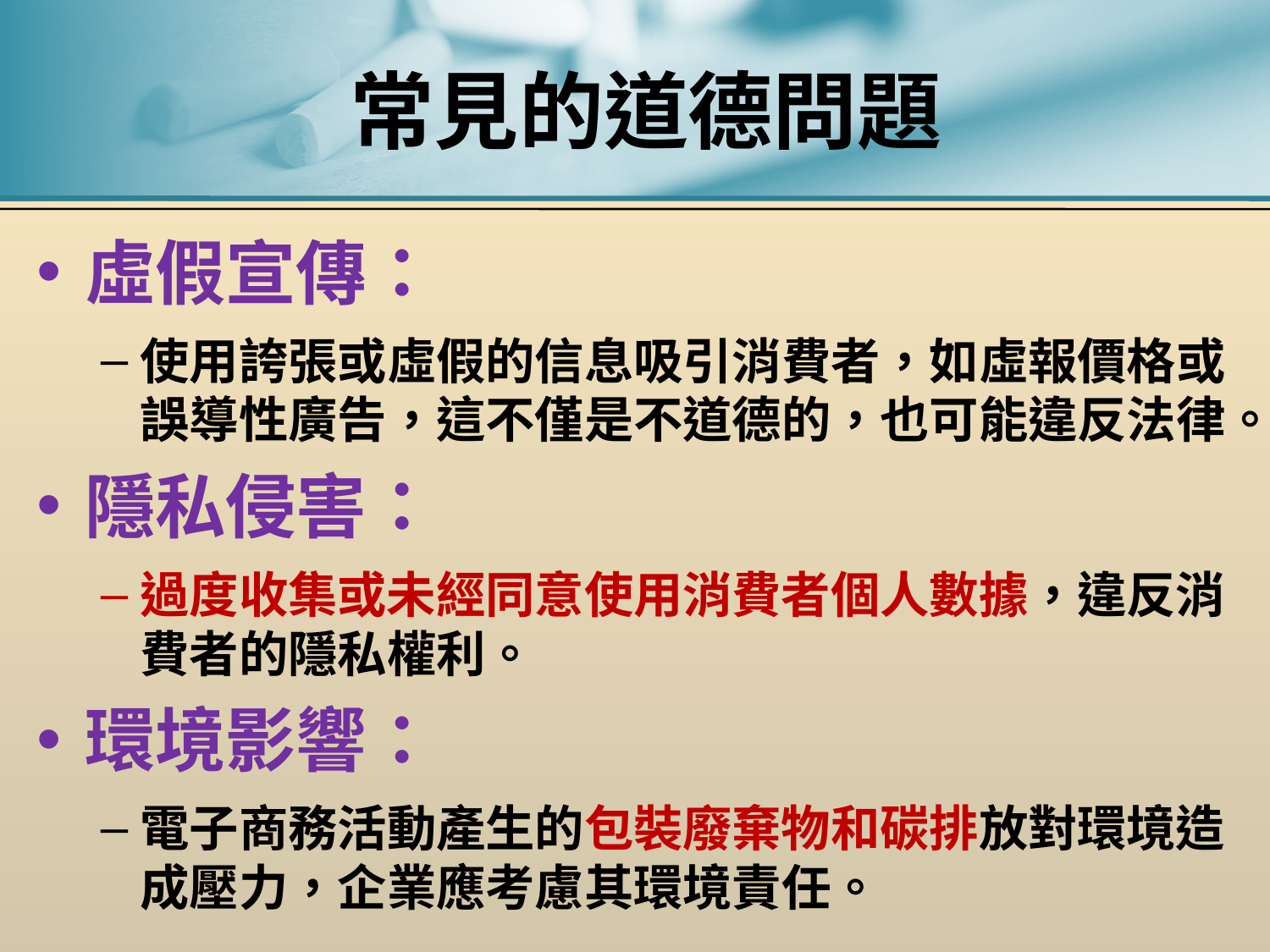

# 常見的道德問題
虛假宣傳：
使用誇張或虛假的信息吸引消費者，如虛報價格或誤導性廣告，這不僅是不道德的，也可能違反法律。
隱私侵害：
過度收集或未經同意使用消費者個人數據，違反消費者的隱私權利。
環境影響：
電子商務活動產生的包裝廢棄物和碳排放對環境造成壓力，企業應考慮其環境責任。